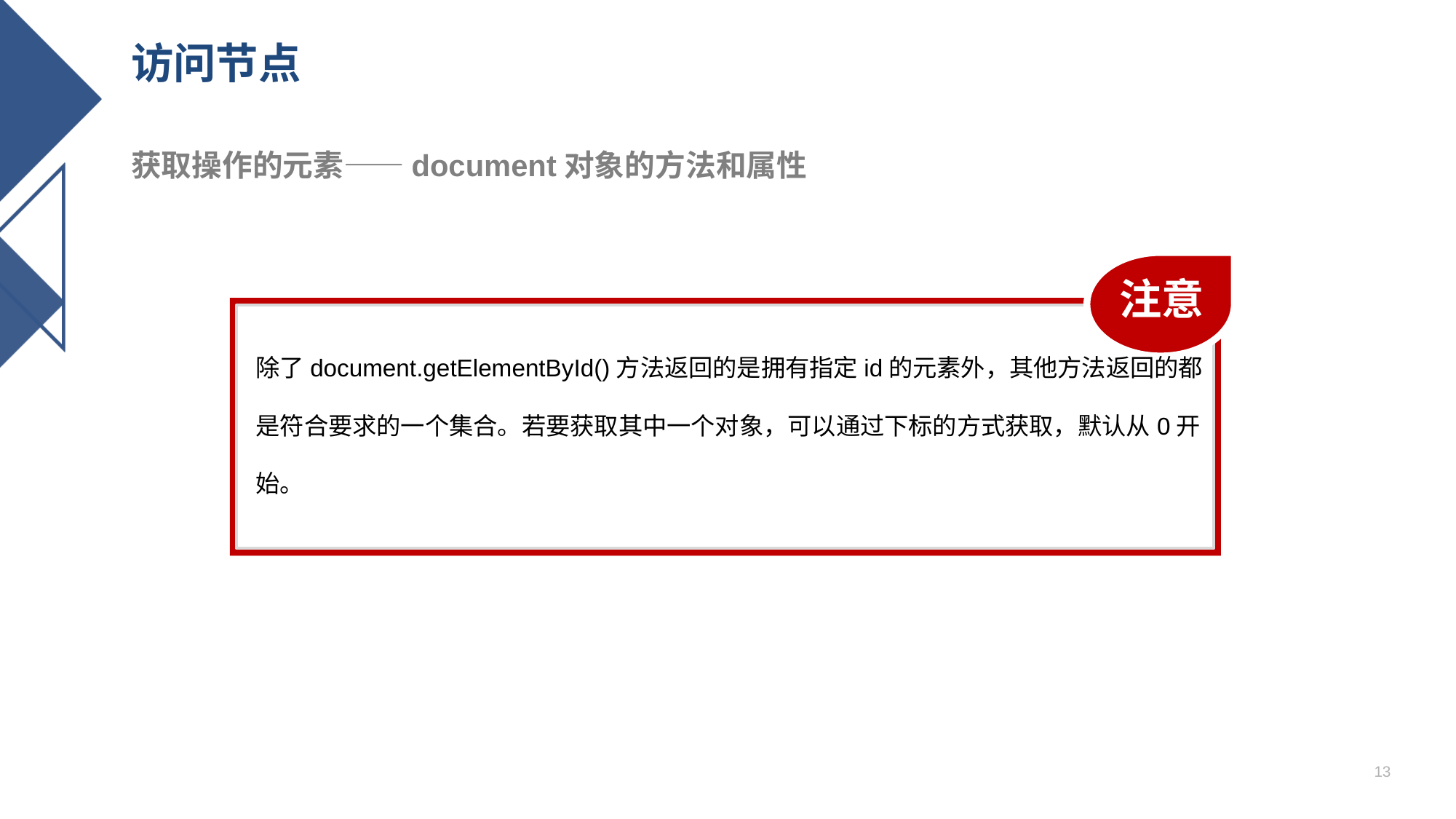

# 访问节点
获取操作的元素——document对象的方法和属性

注意

除了document.getElementById()方法返回的是拥有指定id的元素外，其他方法返回的都是符合要求的一个集合。若要获取其中一个对象，可以通过下标的方式获取，默认从0开始。
13